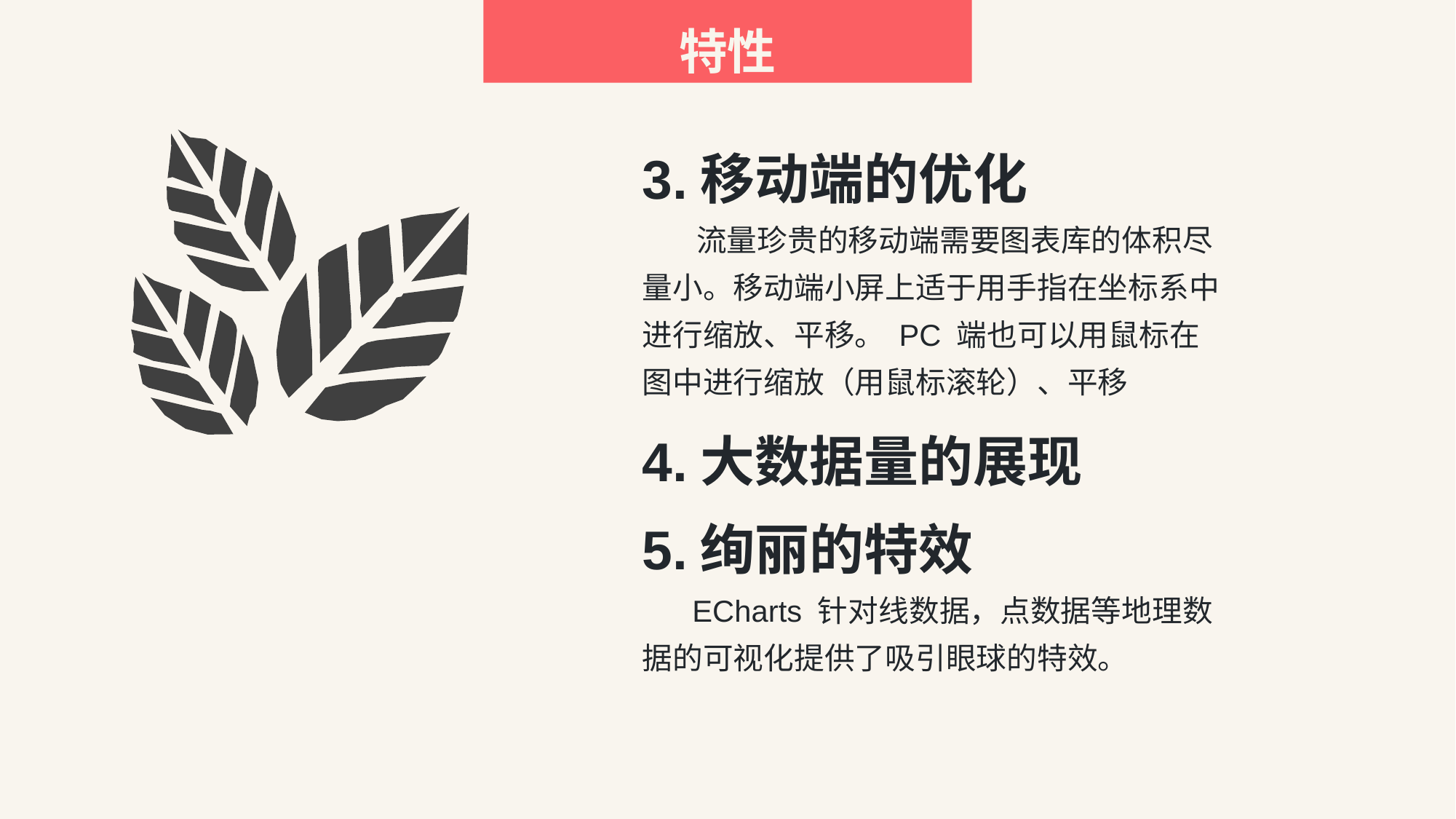

特性

3.移动端的优化
       流量珍贵的移动端需要图表库的体积尽量小。移动端小屏上适于用手指在坐标系中进行缩放、平移。 PC 端也可以用鼠标在图中进行缩放（用鼠标滚轮）、平移
4.大数据量的展现
5.绚丽的特效
      ECharts 针对线数据，点数据等地理数据的可视化提供了吸引眼球的特效。